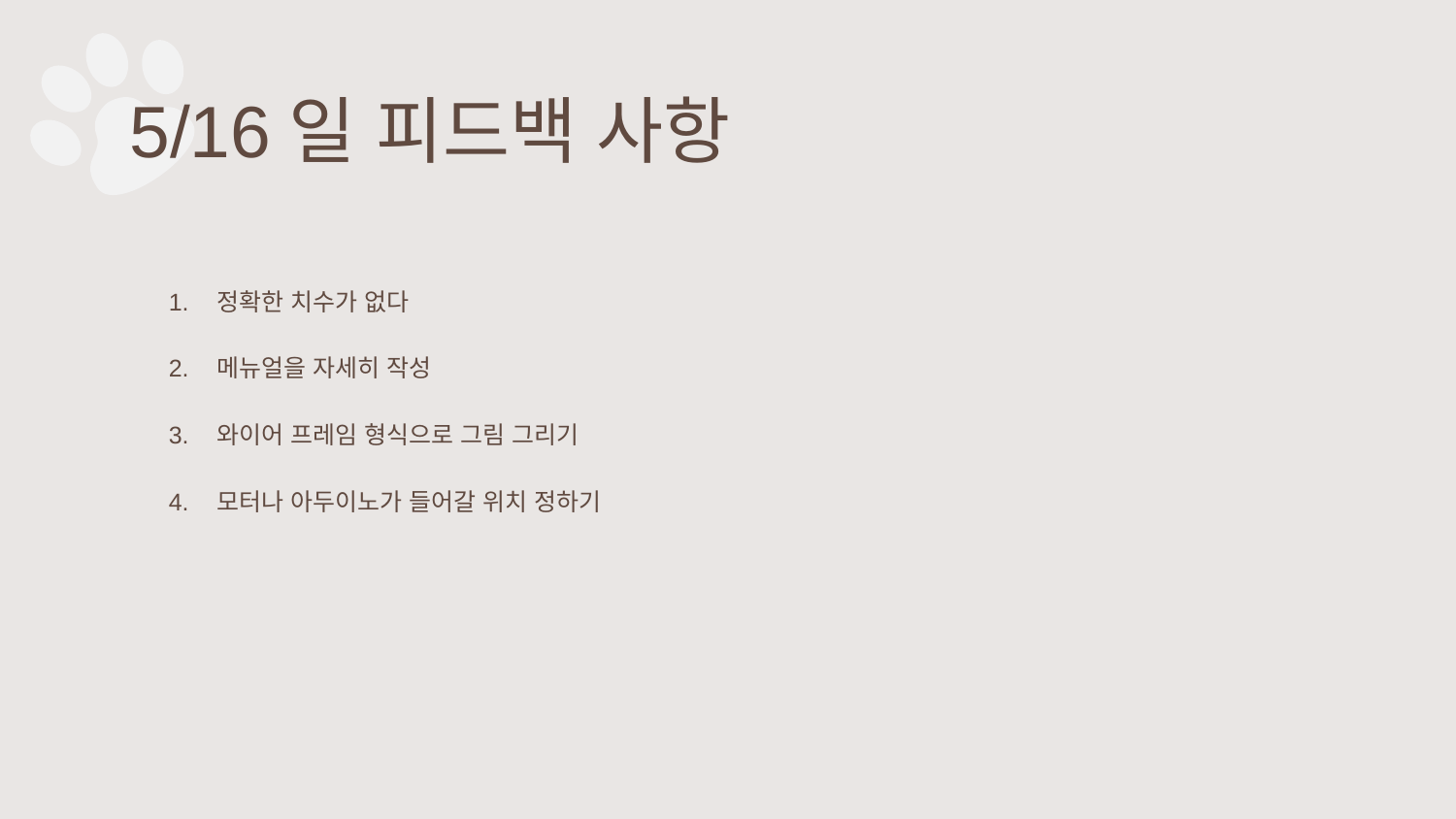

# 5/16일 피드백 사항

정확한 치수가 없다

메뉴얼을 자세히 작성

와이어 프레임 형식으로 그림 그리기

모터나 아두이노가 들어갈 위치 정하기